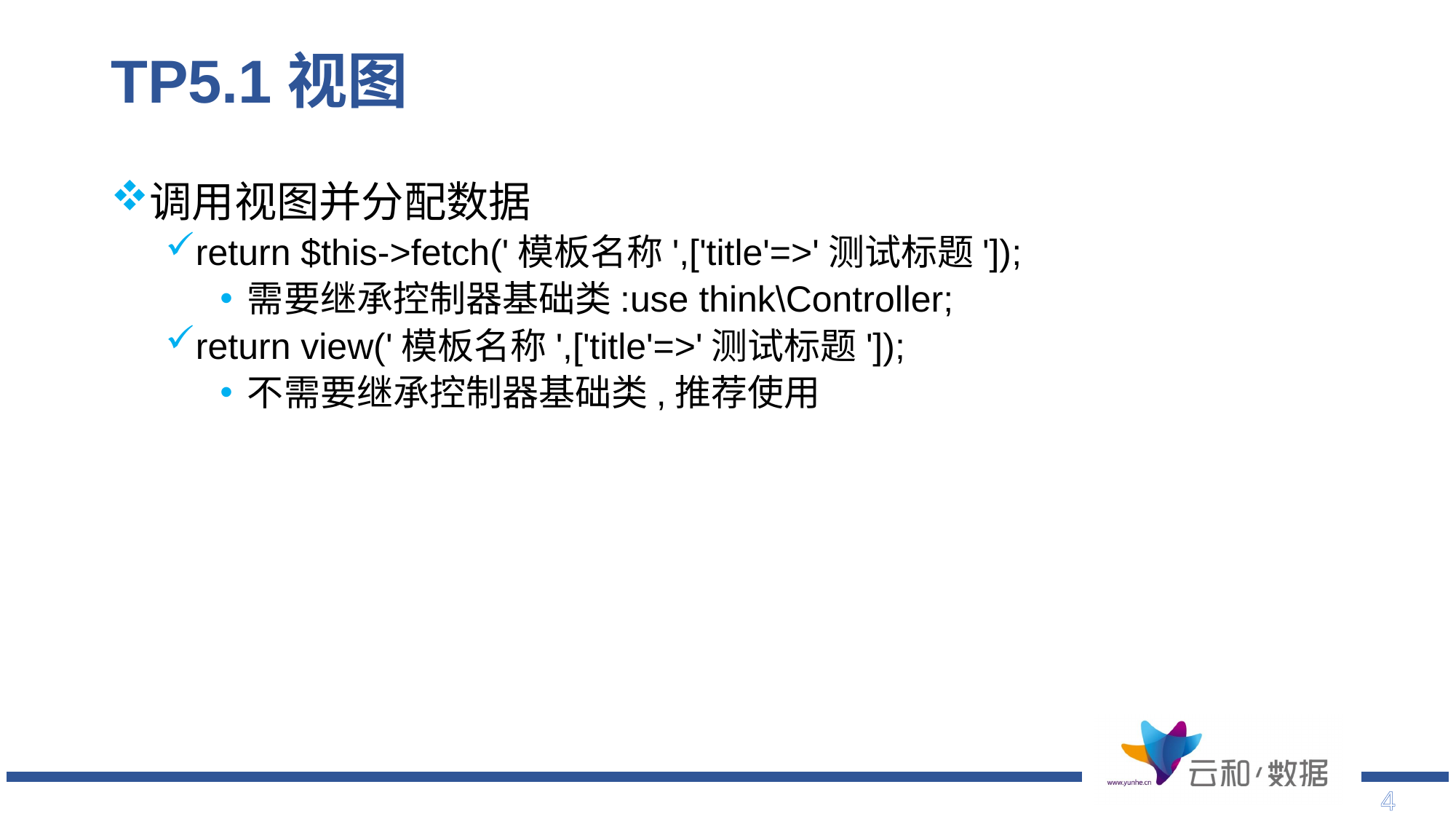

# TP5.1视图
调用视图并分配数据
return $this->fetch('模板名称',['title'=>'测试标题']);
需要继承控制器基础类:use think\Controller;
return view('模板名称',['title'=>'测试标题']);
不需要继承控制器基础类,推荐使用